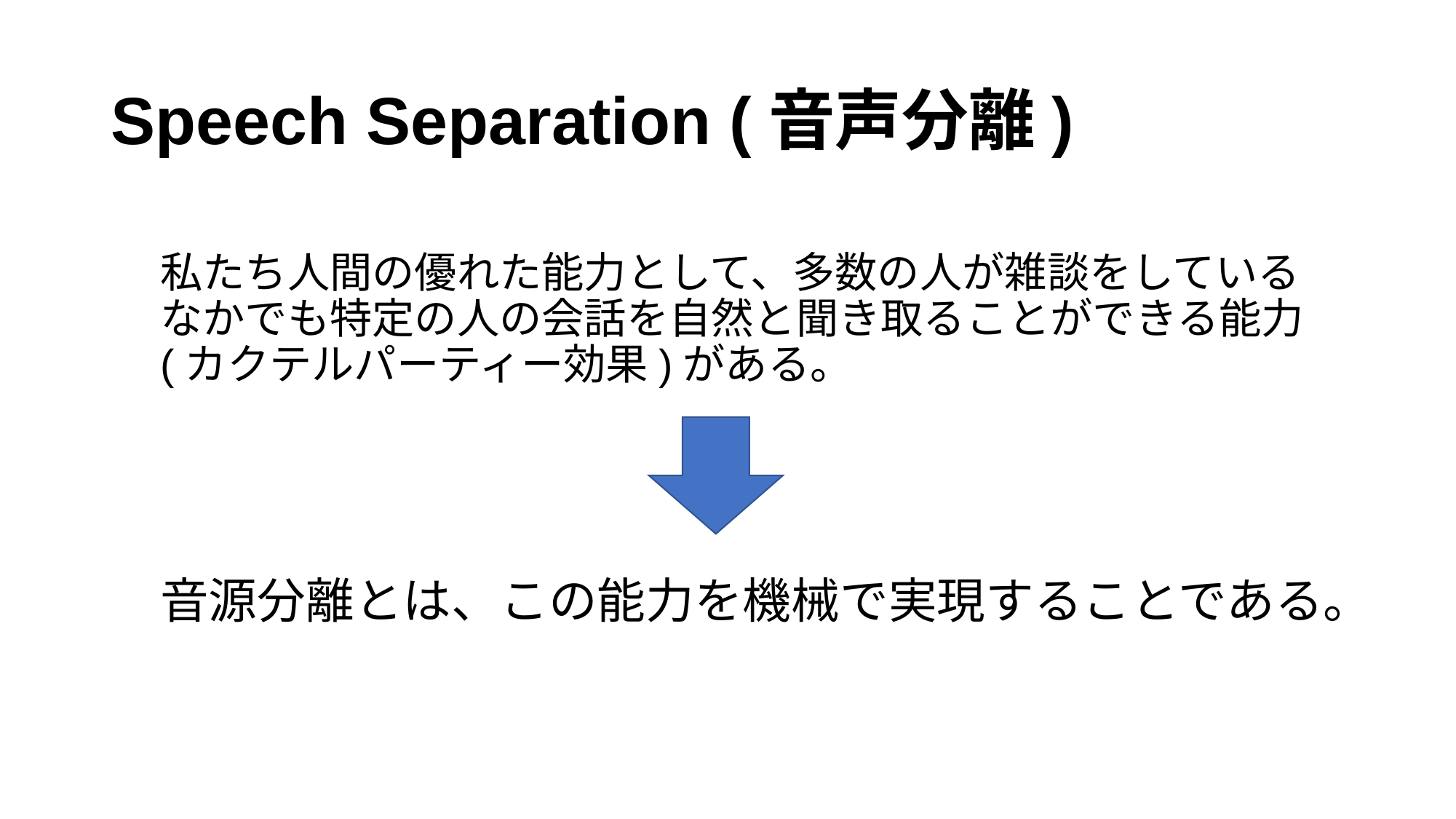

# Speech Separation (音声分離)
私たち人間の優れた能力として、多数の人が雑談をしているなかでも特定の人の会話を自然と聞き取ることができる能力(カクテルパーティー効果)がある。

音源分離とは、この能力を機械で実現することである。